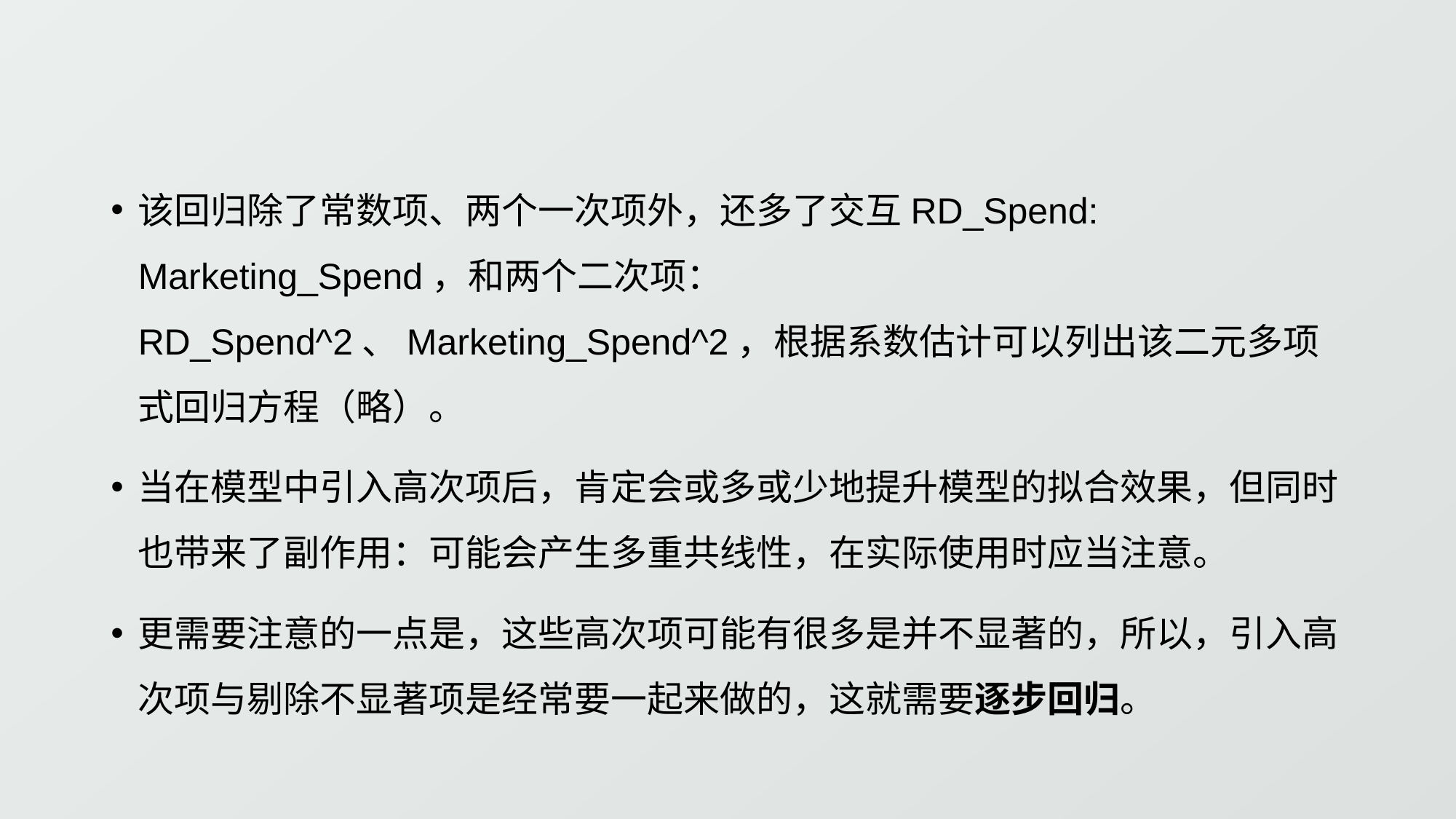

该回归除了常数项、两个一次项外，还多了交互RD_Spend: Marketing_Spend，和两个二次项：RD_Spend^2、Marketing_Spend^2，根据系数估计可以列出该二元多项式回归方程（略）。
当在模型中引入高次项后，肯定会或多或少地提升模型的拟合效果，但同时也带来了副作用：可能会产生多重共线性，在实际使用时应当注意。
更需要注意的一点是，这些高次项可能有很多是并不显著的，所以，引入高次项与剔除不显著项是经常要一起来做的，这就需要逐步回归。